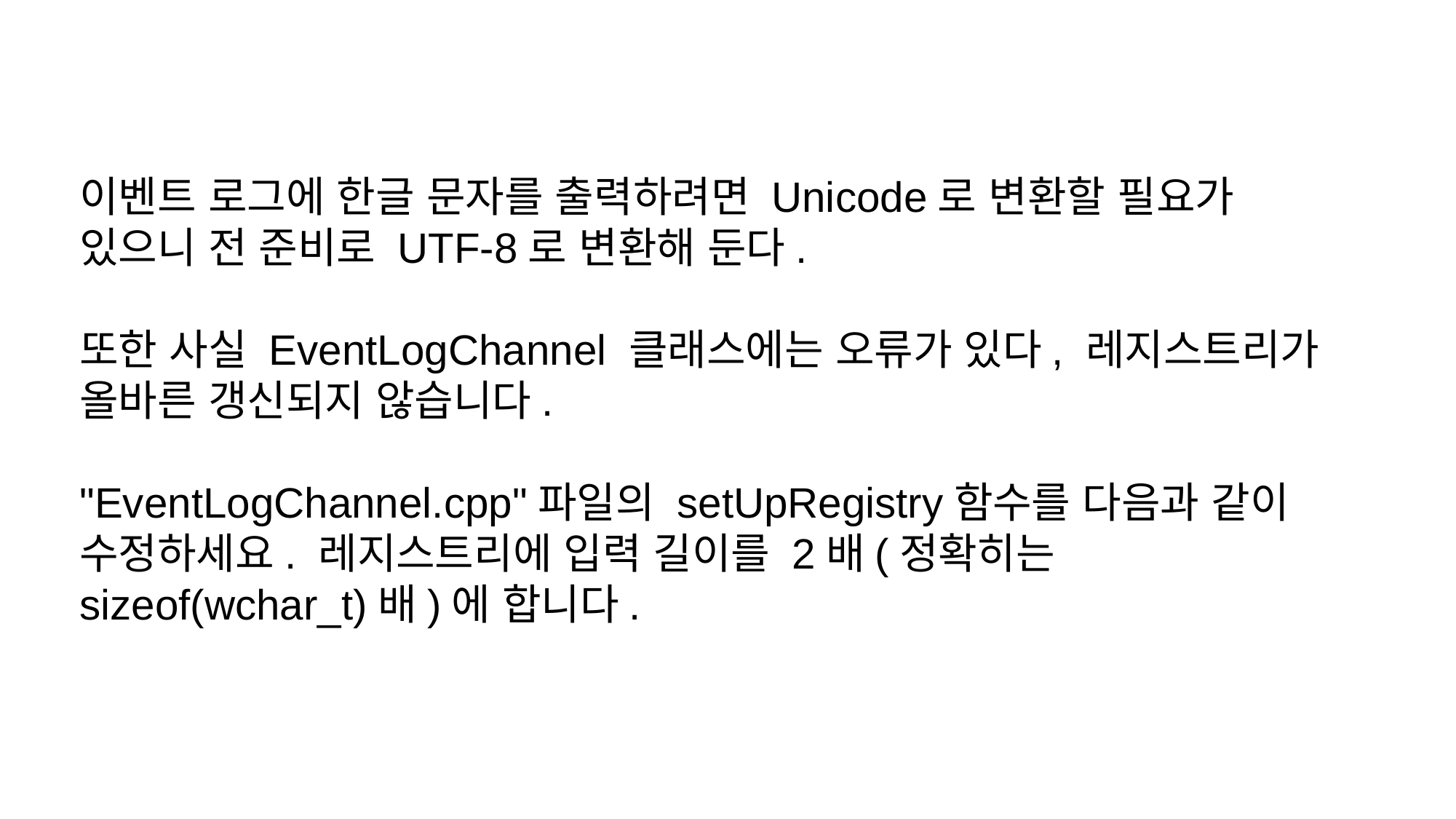

이벤트 로그에 한글 문자를 출력하려면 Unicode로 변환할 필요가 있으니 전 준비로 UTF-8로 변환해 둔다.

또한 사실 EventLogChannel 클래스에는 오류가 있다, 레지스트리가 올바른 갱신되지 않습니다.

"EventLogChannel.cpp"파일의 setUpRegistry함수를 다음과 같이 수정하세요. 레지스트리에 입력 길이를 2배(정확히는 sizeof(wchar_t)배)에 합니다.